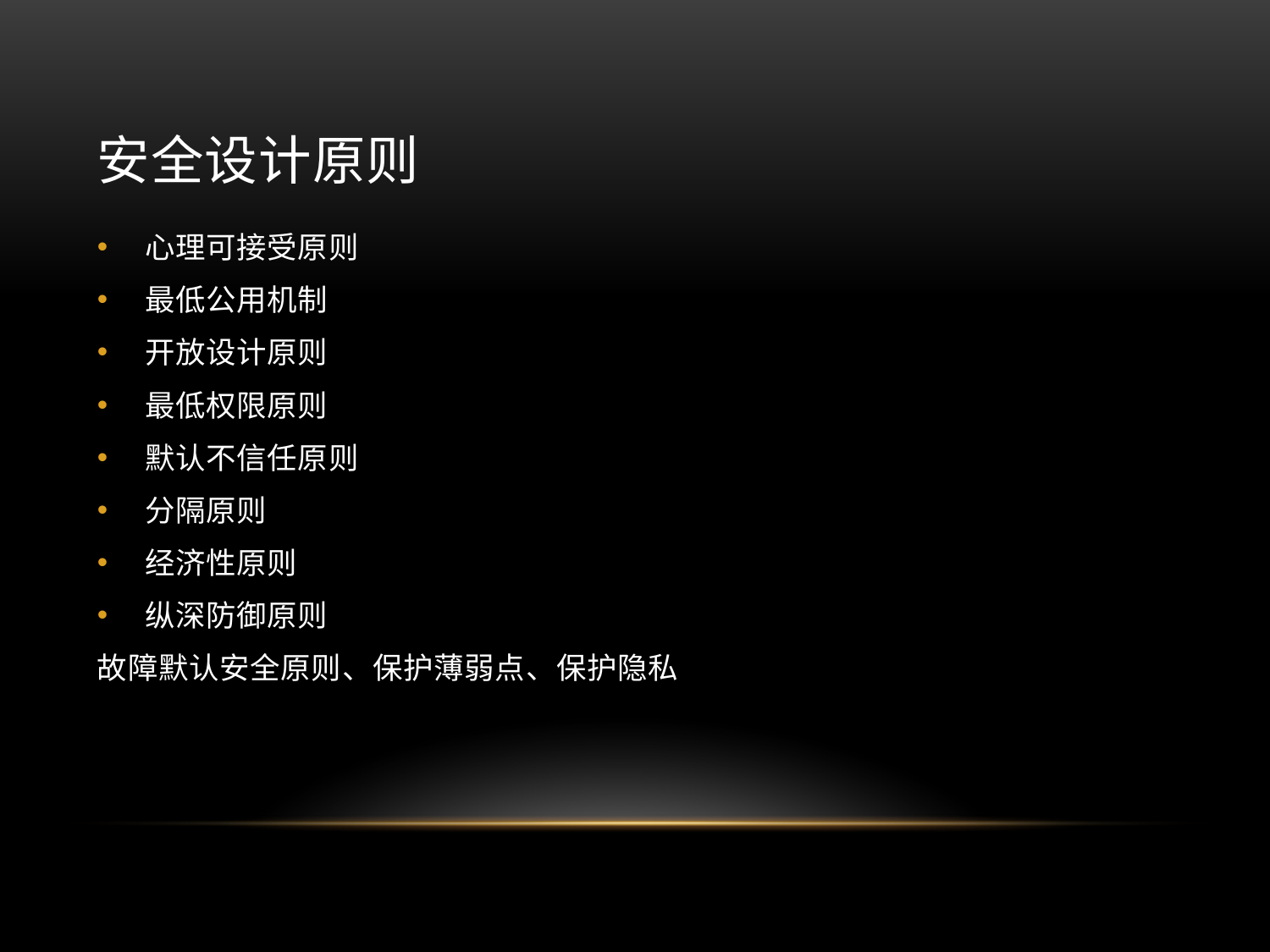

# 安全设计原则
心理可接受原则
最低公用机制
开放设计原则
最低权限原则
默认不信任原则
分隔原则
经济性原则
纵深防御原则
故障默认安全原则、保护薄弱点、保护隐私